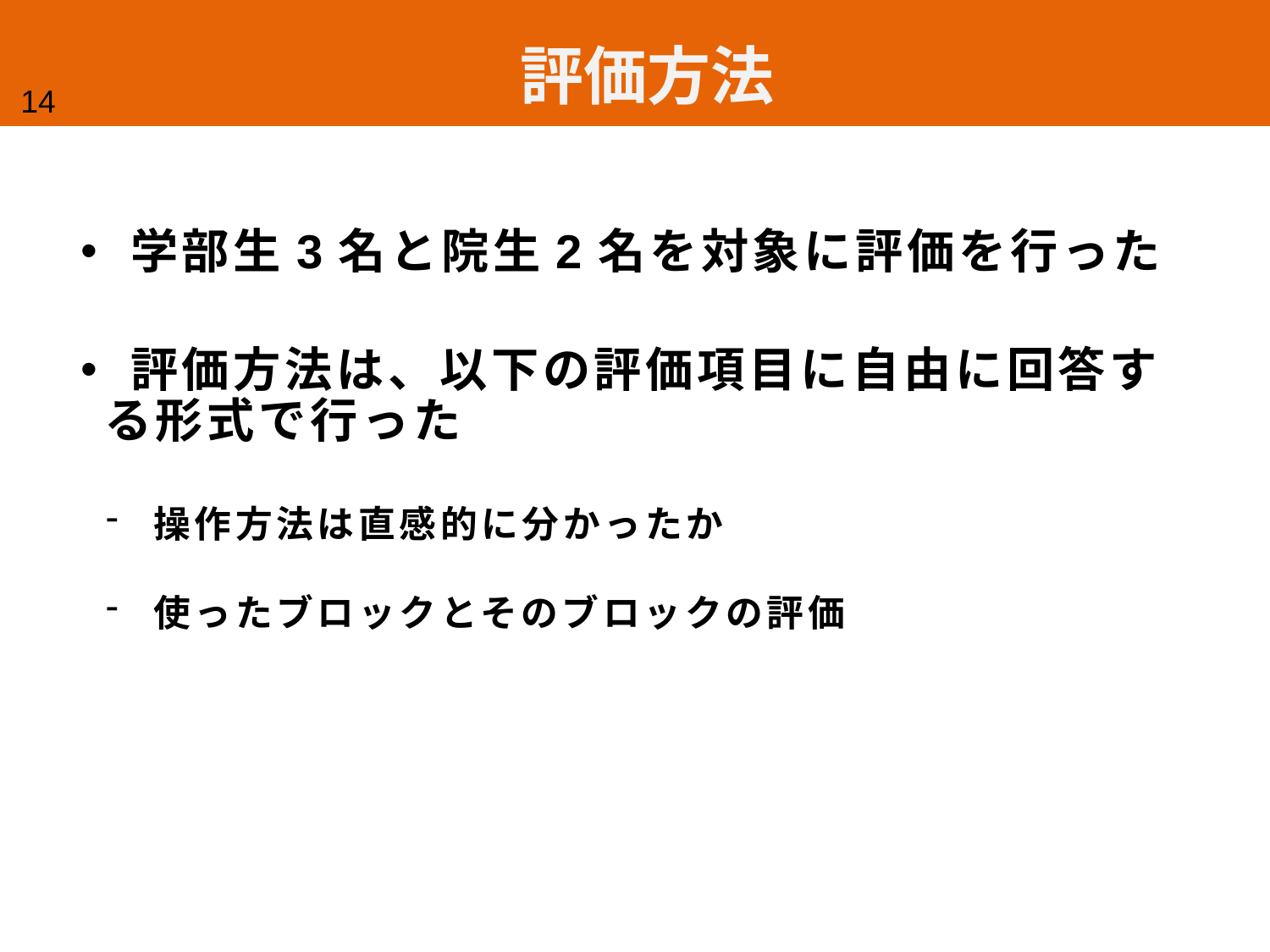

評価方法
14
 学部生3名と院生2名を対象に評価を行った

 評価方法は、以下の評価項目に自由に回答する形式で行った

操作方法は直感的に分かったか

使ったブロックとそのブロックの評価